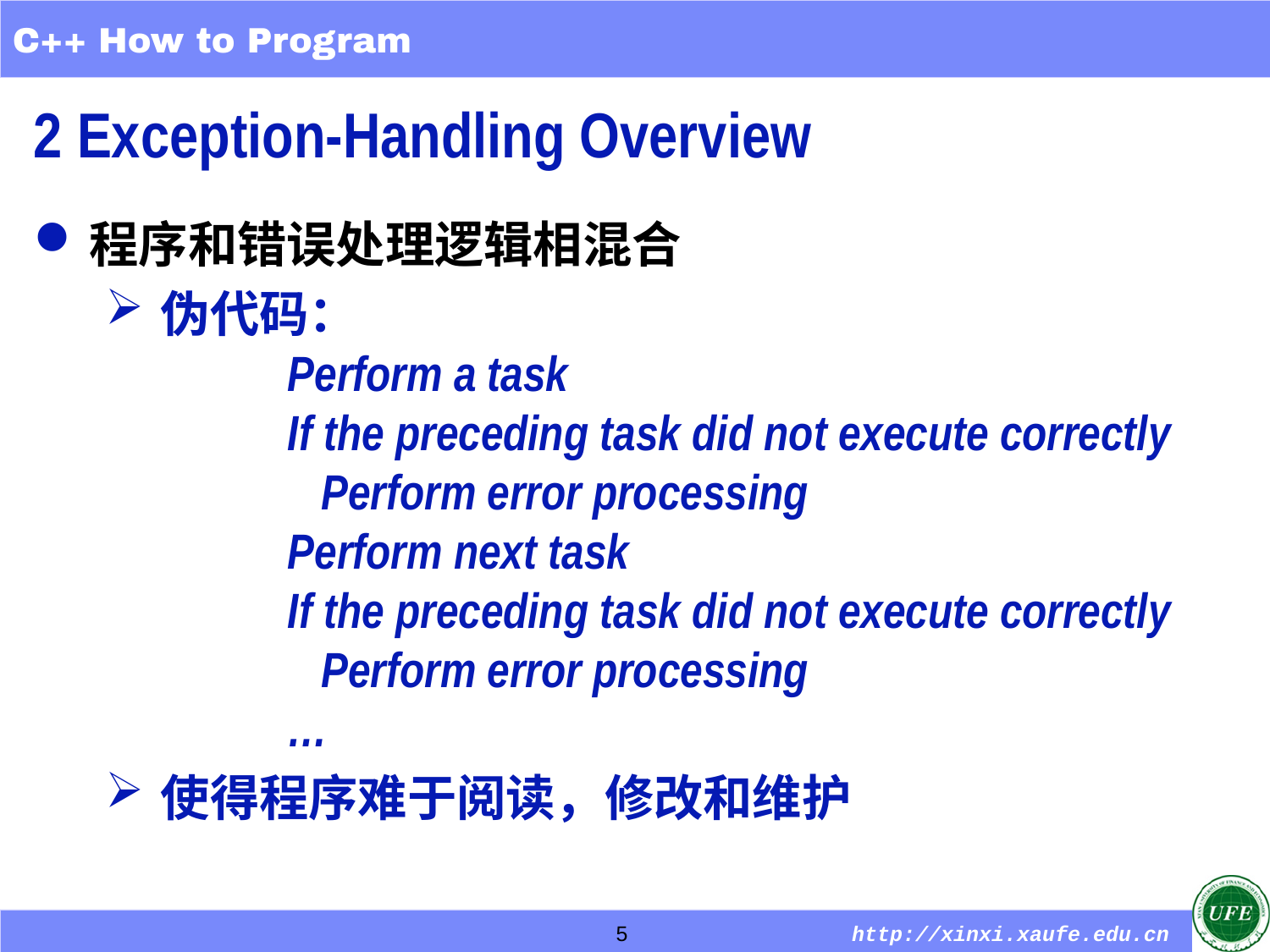

2 Exception-Handling Overview
程序和错误处理逻辑相混合
伪代码：
	Perform a task
	If the preceding task did not execute correctly
	   Perform error processing
	Perform next task
	If the preceding task did not execute correctly
	   Perform error processing
	…
使得程序难于阅读，修改和维护
5